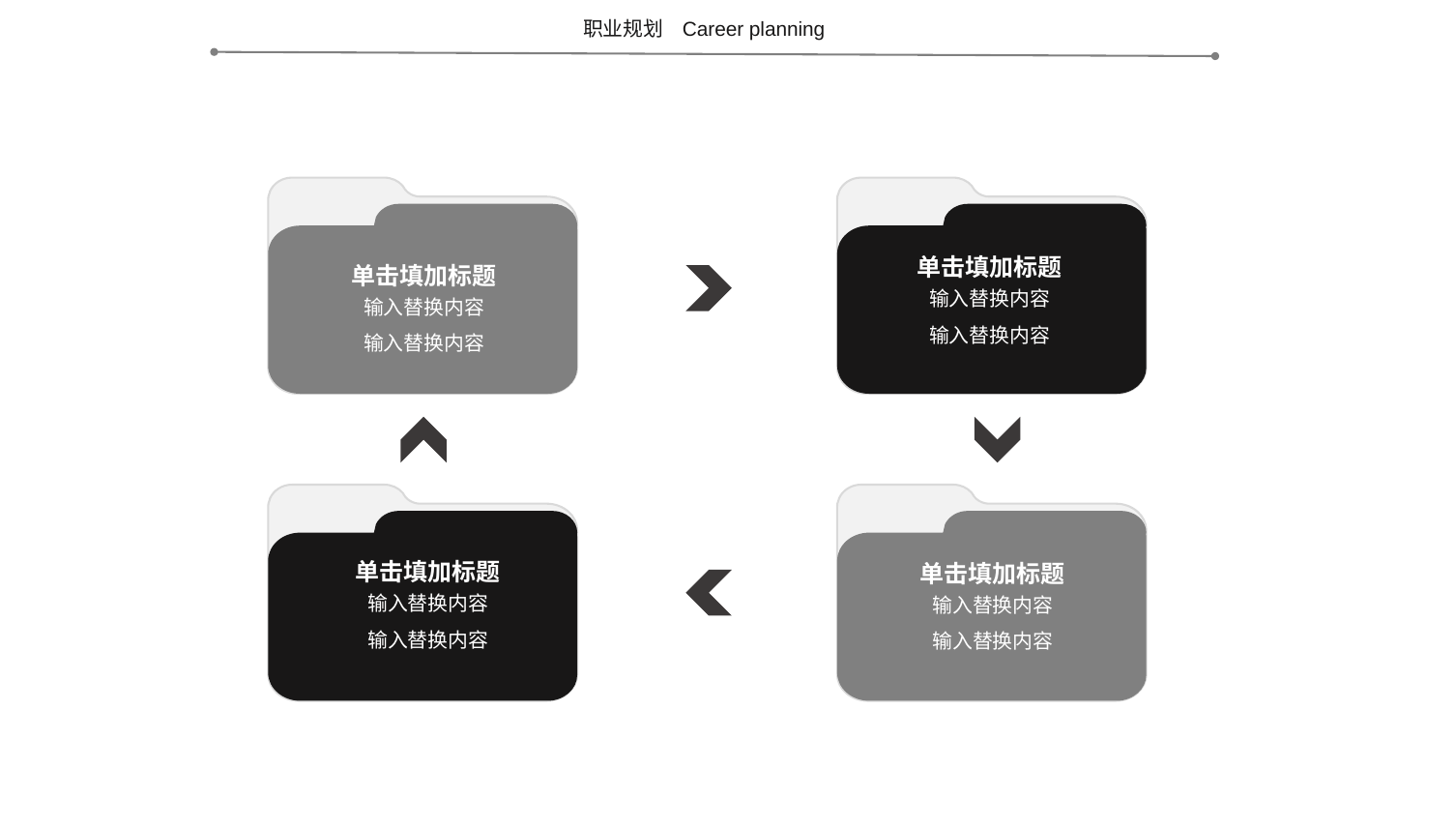

职业规划
Career planning

单击填加标题
单击填加标题

输入替换内容
输入替换内容
输入替换内容
输入替换内容

单击填加标题
单击填加标题
输入替换内容
输入替换内容
输入替换内容
输入替换内容